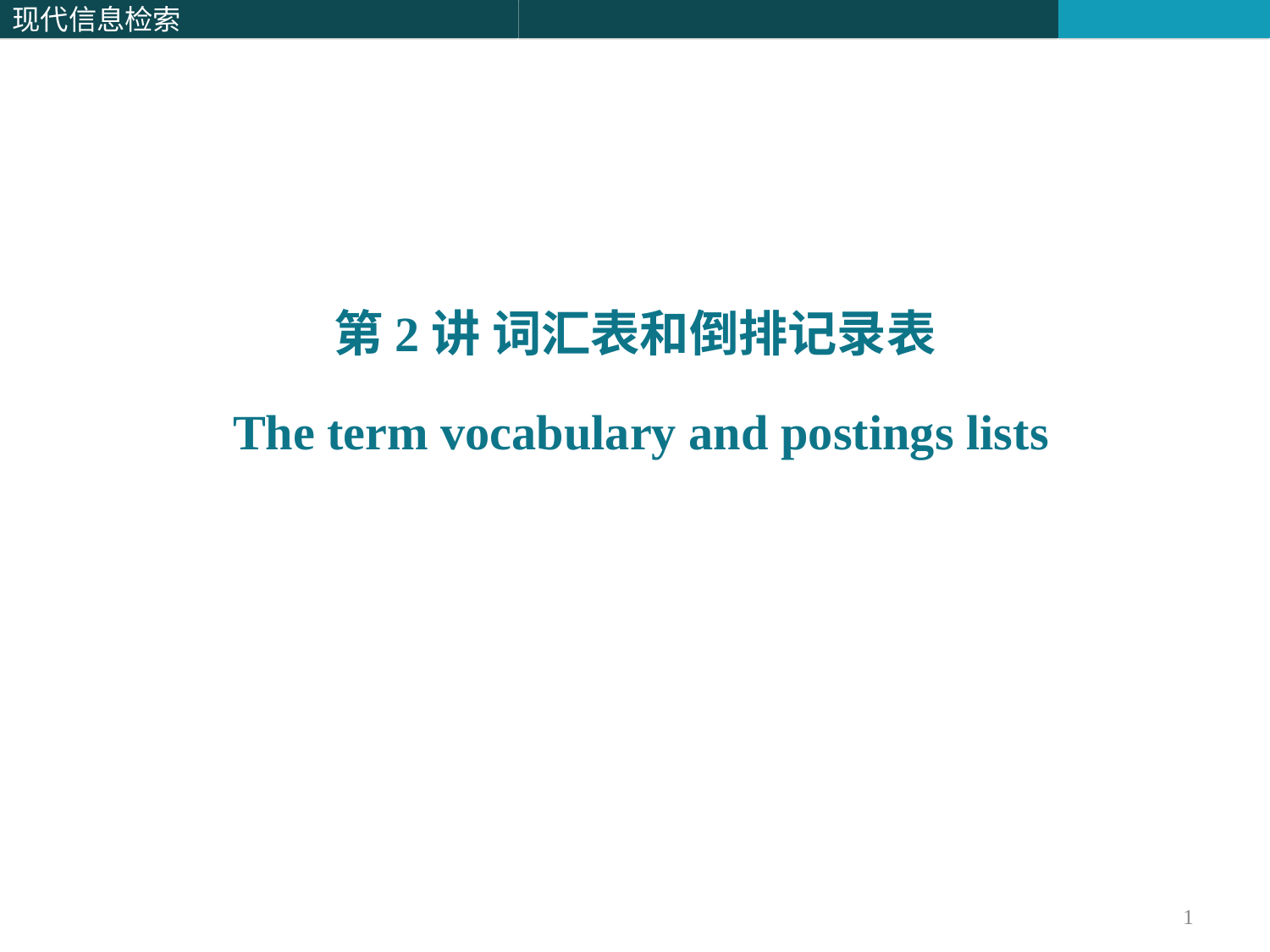

第2讲 词汇表和倒排记录表
 The term vocabulary and postings lists

1